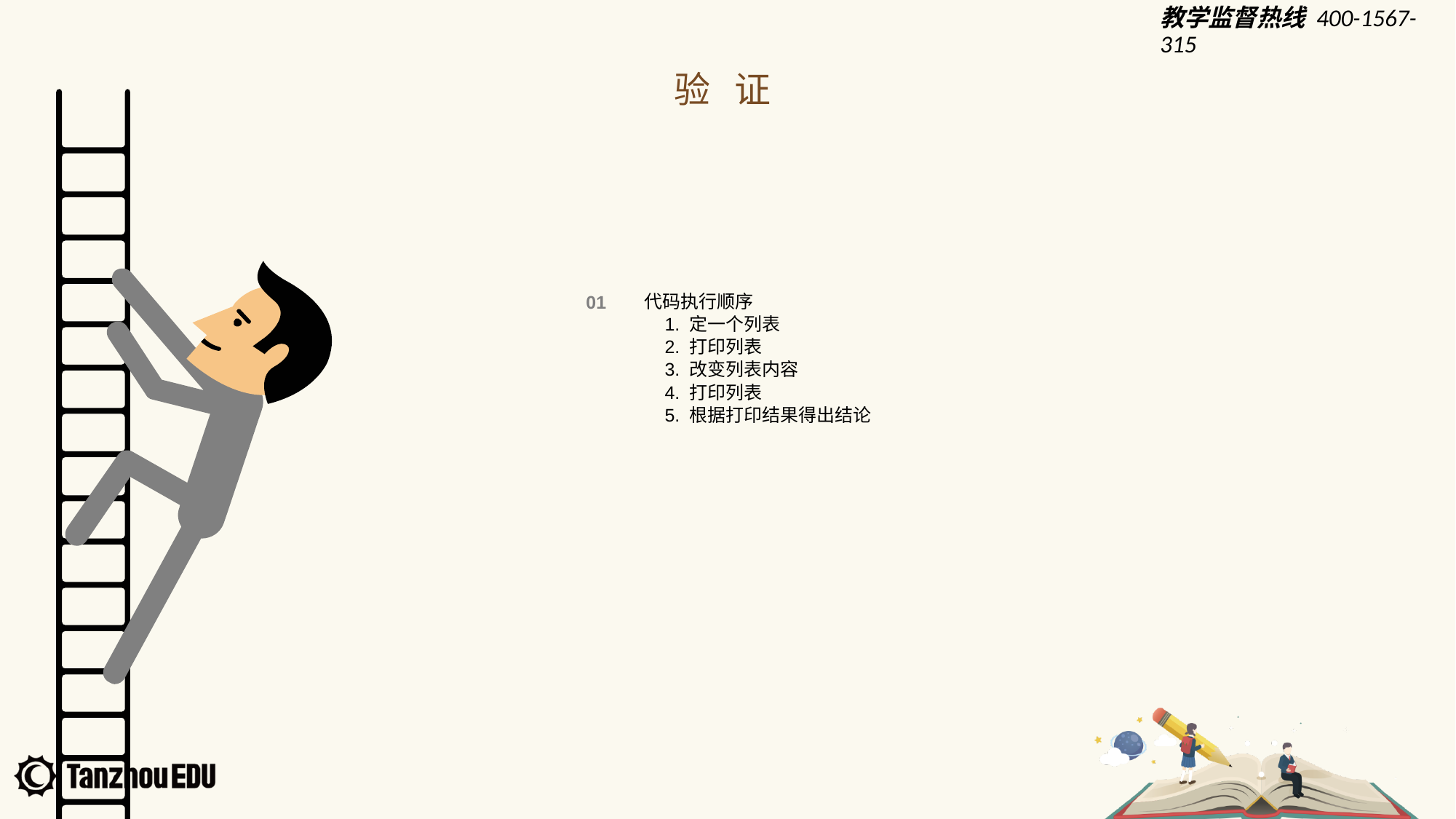

验   证

代码执行顺序
    1. 定一个列表
    2. 打印列表
    3. 改变列表内容
    4. 打印列表
    5. 根据打印结果得出结论
01